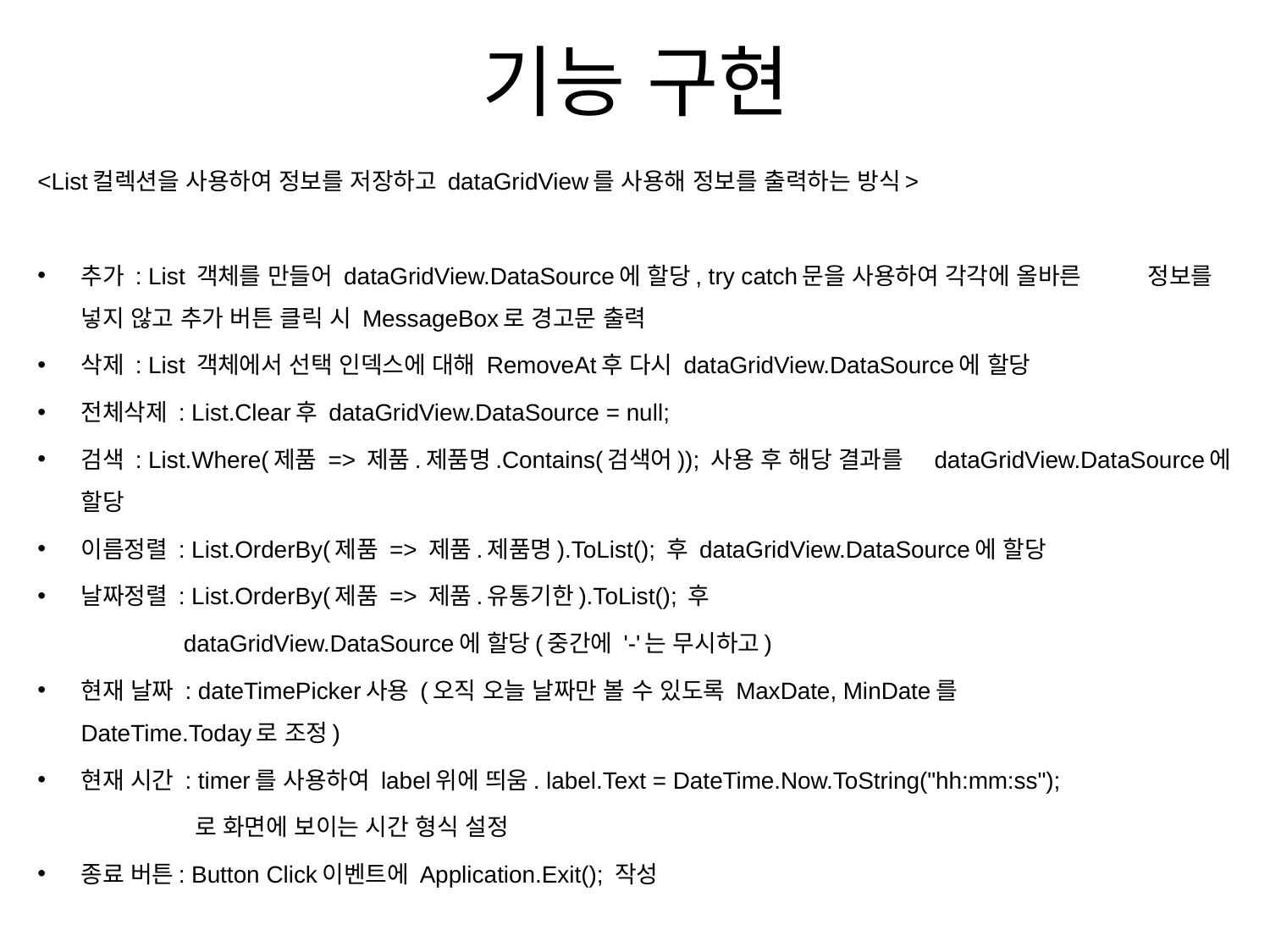

# 기능 구현
<List컬렉션을 사용하여 정보를 저장하고 dataGridView를 사용해 정보를 출력하는 방식>

추가 : List 객체를 만들어 dataGridView.DataSource에 할당, try catch문을 사용하여 각각에 올바른 	정보를 넣지 않고 추가 버튼 클릭 시 MessageBox로 경고문 출력
삭제 : List 객체에서 선택 인덱스에 대해 RemoveAt후 다시 dataGridView.DataSource에 할당
전체삭제 : List.Clear후 dataGridView.DataSource = null;
검색 : List.Where(제품 => 제품.제품명.Contains(검색어)); 사용 후 해당 결과를 	dataGridView.DataSource에 할당
이름정렬 : List.OrderBy(제품 => 제품.제품명).ToList(); 후 dataGridView.DataSource에 할당
날짜정렬 : List.OrderBy(제품 => 제품.유통기한).ToList(); 후
	      dataGridView.DataSource에 할당(중간에 '-'는 무시하고)
현재 날짜 : dateTimePicker사용 (오직 오늘 날짜만 볼 수 있도록 MaxDate, MinDate를 	   	       DateTime.Today로 조정)
현재 시간 : timer를 사용하여 label위에 띄움. label.Text = DateTime.Now.ToString("hh:mm:ss");
	       로 화면에 보이는 시간 형식 설정
종료 버튼: Button Click이벤트에 Application.Exit(); 작성